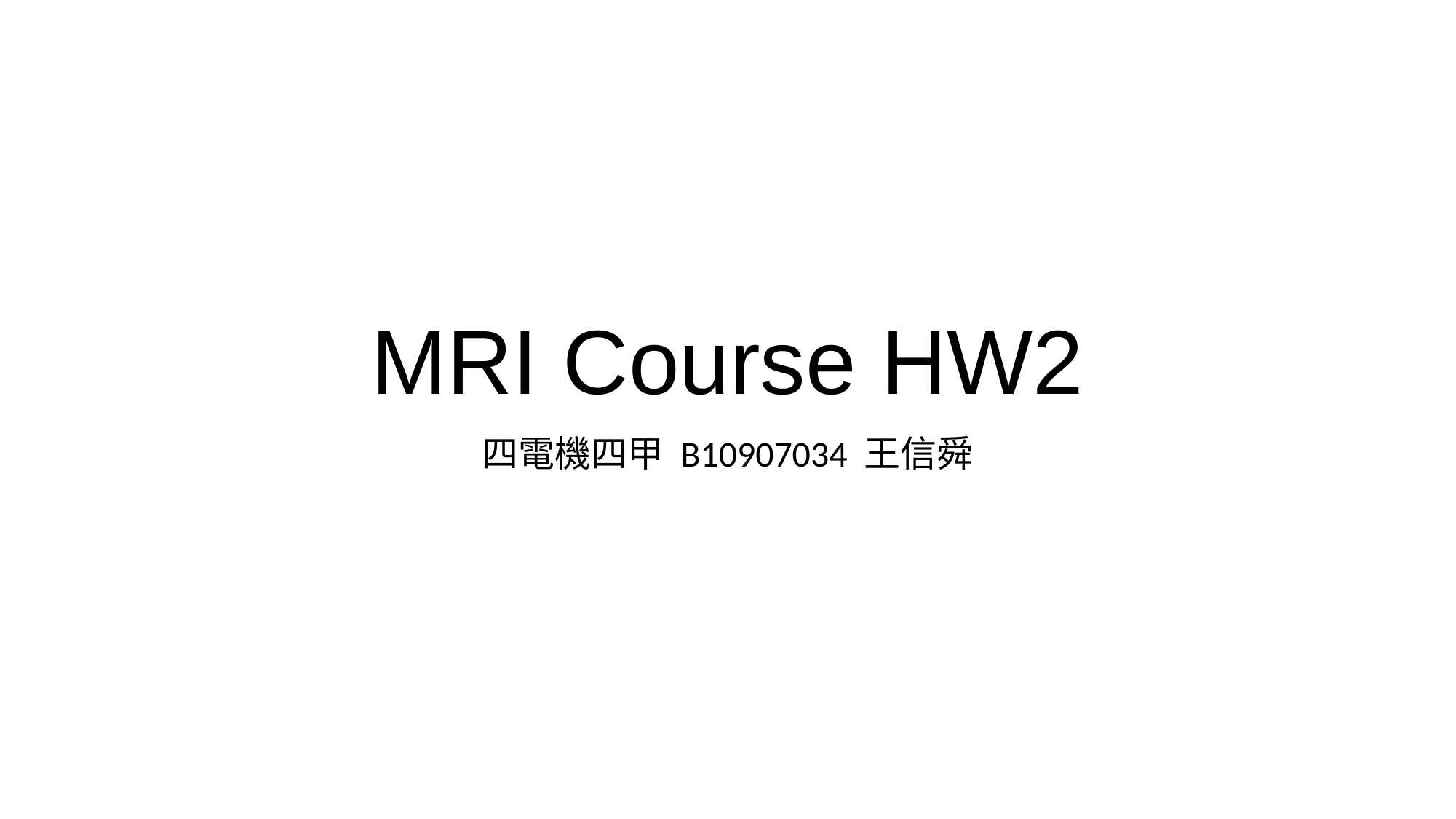

# MRI Course HW2
四電機四甲 B10907034 王信舜